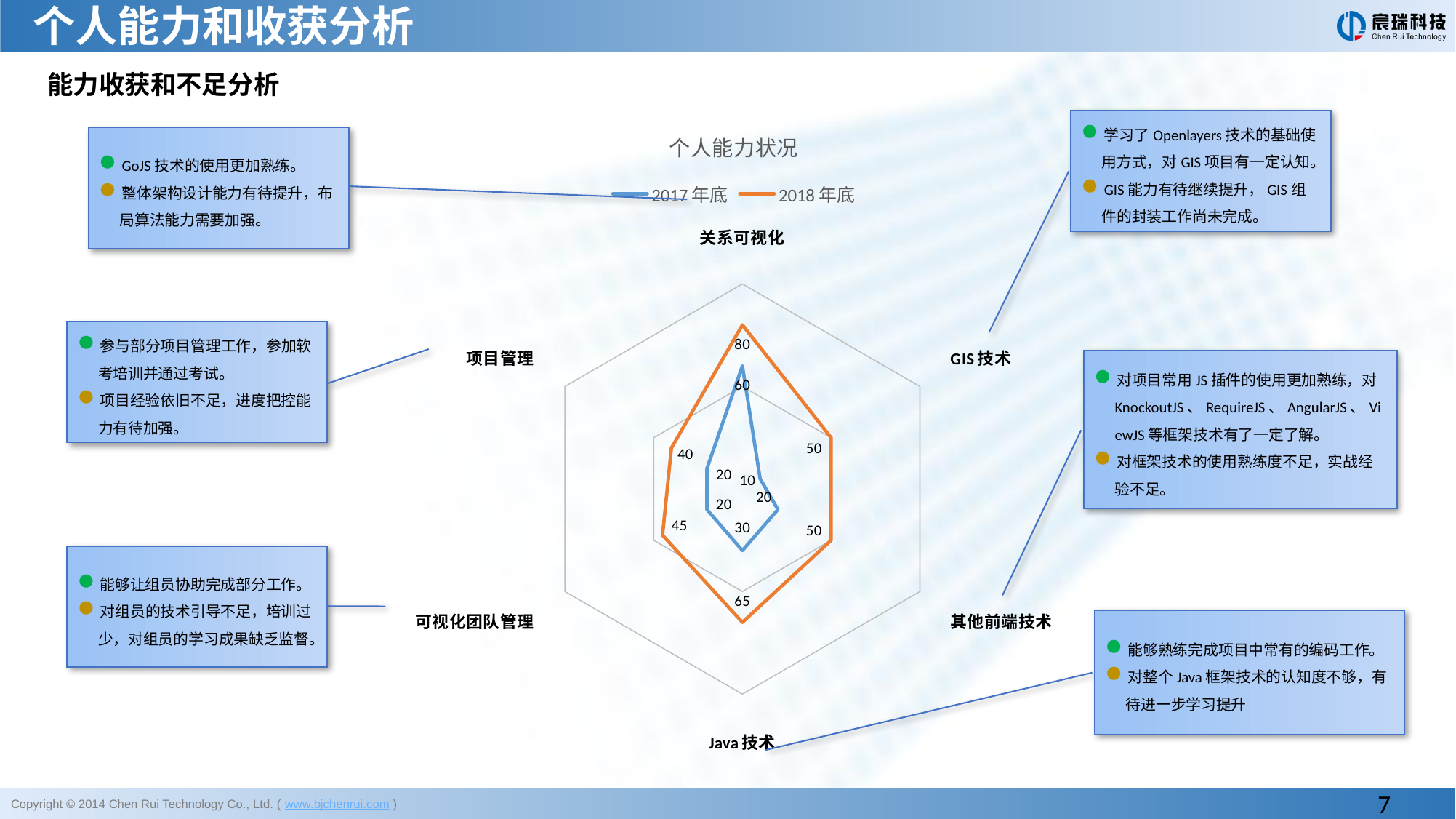

# 个人能力和收获分析
能力收获和不足分析

### Chart: 个人能力状况

| Category | 2017年底 | 2018年底 |
|---|---|---|
| 关系可视化 | 60.0 | 80.0 |
| GIS技术 | 10.0 | 50.0 |
| 其他前端技术 | 20.0 | 50.0 |
| Java技术 | 30.0 | 65.0 |
| 可视化团队管理 | 20.0 | 45.0 |
| 项目管理 | 20.0 | 40.0 |
学习了Openlayers技术的基础使用方式，对GIS项目有一定认知。
GIS能力有待继续提升，GIS组件的封装工作尚未完成。
GoJS技术的使用更加熟练。
整体架构设计能力有待提升，布局算法能力需要加强。
参与部分项目管理工作，参加软考培训并通过考试。
项目经验依旧不足，进度把控能力有待加强。
对项目常用JS插件的使用更加熟练，对KnockoutJS、RequireJS、AngularJS、ViewJS等框架技术有了一定了解。
对框架技术的使用熟练度不足，实战经验不足。
能够让组员协助完成部分工作。
对组员的技术引导不足，培训过少，对组员的学习成果缺乏监督。
能够熟练完成项目中常有的编码工作。
对整个Java框架技术的认知度不够，有待进一步学习提升
7